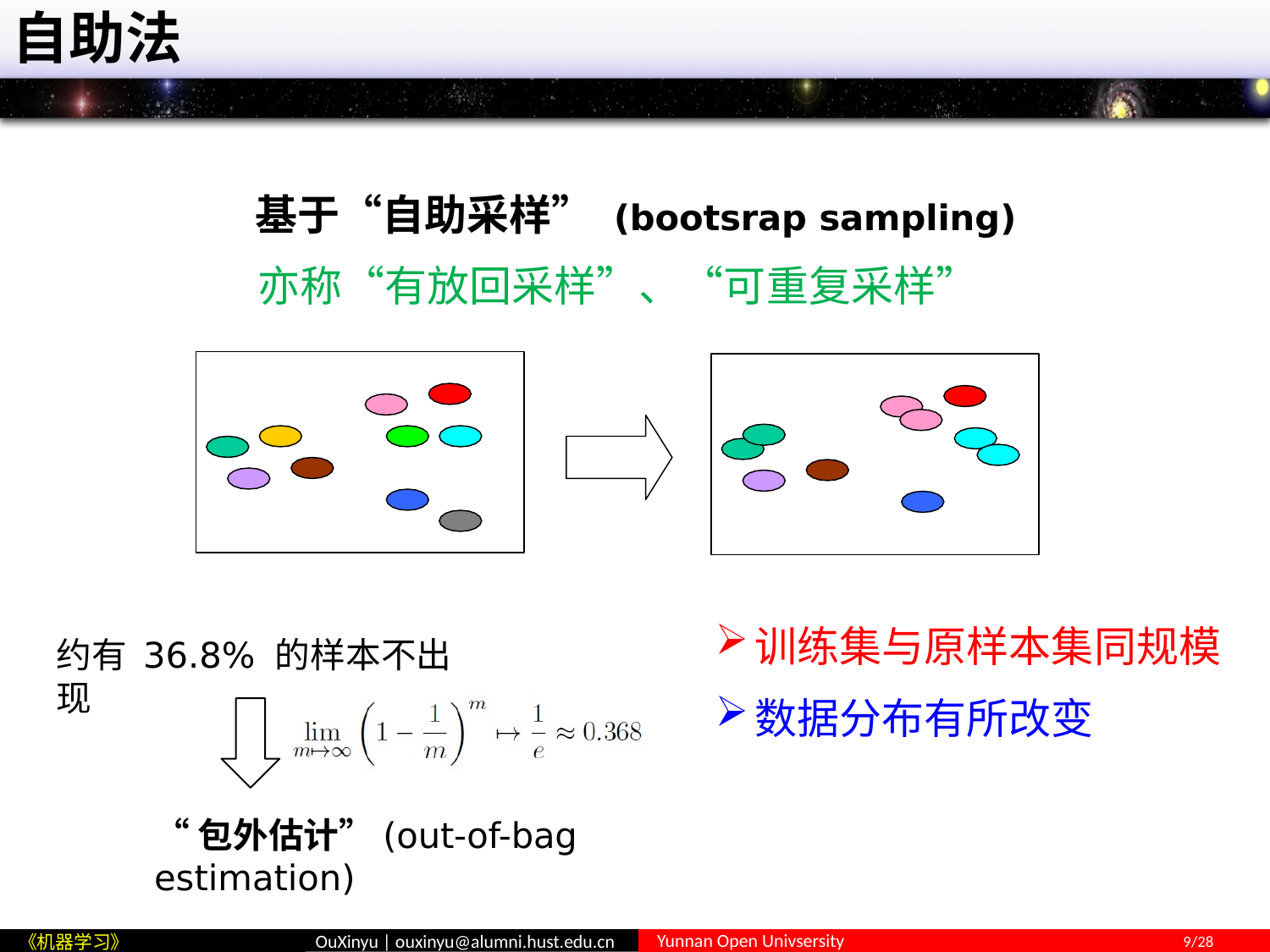

# 自助法
基于“自助采样” (bootsrap sampling)
亦称“有放回采样”、“可重复采样”

训练集与原样本集同规模
数据分布有所改变
约有 36.8% 的样本不出现

“包外估计”(out-of-bag estimation)